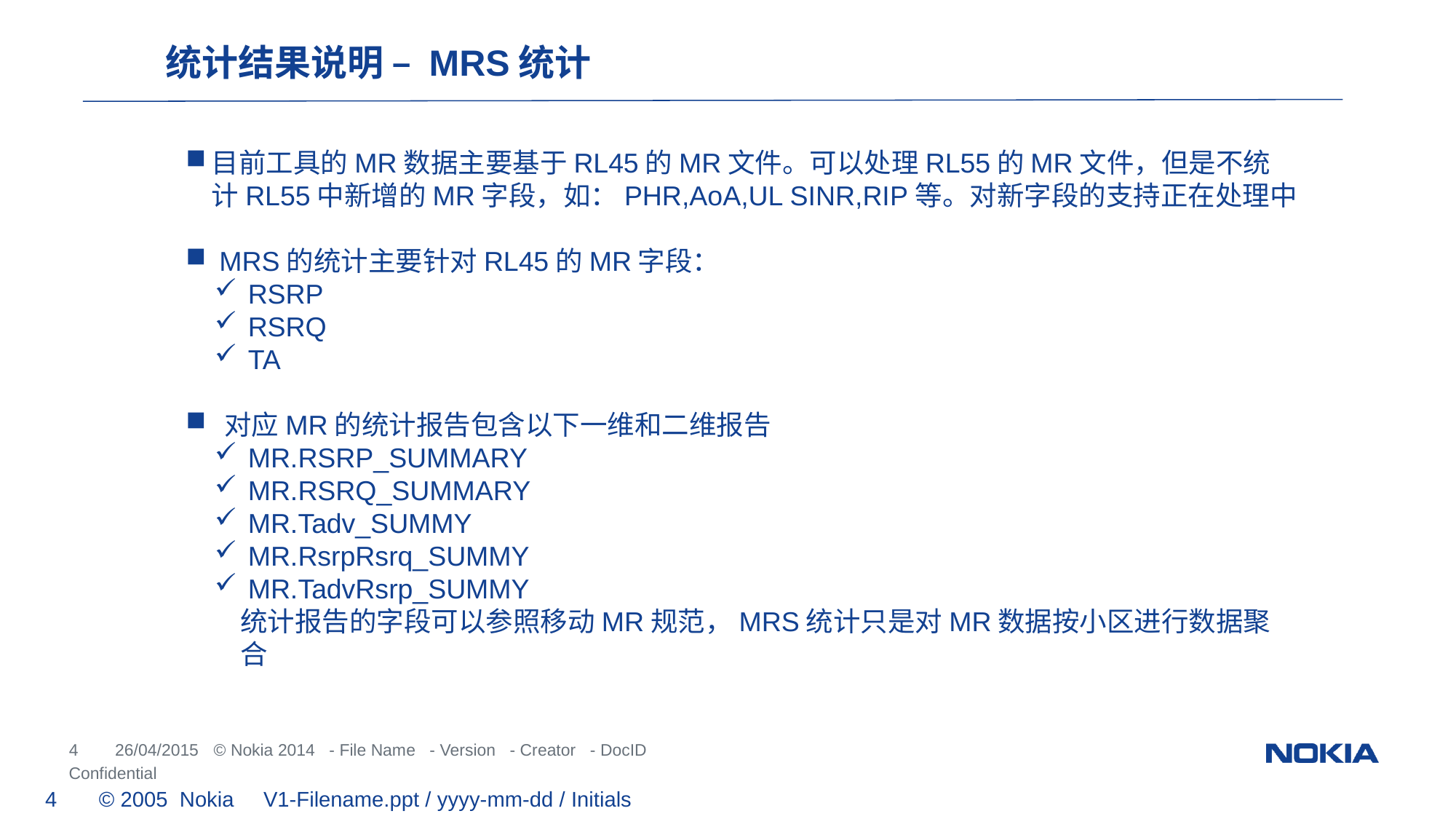

统计结果说明 – MRS统计
目前工具的MR数据主要基于RL45的MR文件。可以处理RL55的MR文件，但是不统计RL55中新增的MR字段，如：PHR,AoA,UL SINR,RIP等。对新字段的支持正在处理中

 MRS的统计主要针对RL45的MR字段：
 RSRP
 RSRQ
 TA

 对应MR的统计报告包含以下一维和二维报告
 MR.RSRP_SUMMARY
 MR.RSRQ_SUMMARY
 MR.Tadv_SUMMY
 MR.RsrpRsrq_SUMMY
 MR.TadvRsrp_SUMMY
统计报告的字段可以参照移动MR规范，MRS统计只是对MR数据按小区进行数据聚合
4       © 2005  Nokia 	V1-Filename.ppt / yyyy-mm-dd / Initials